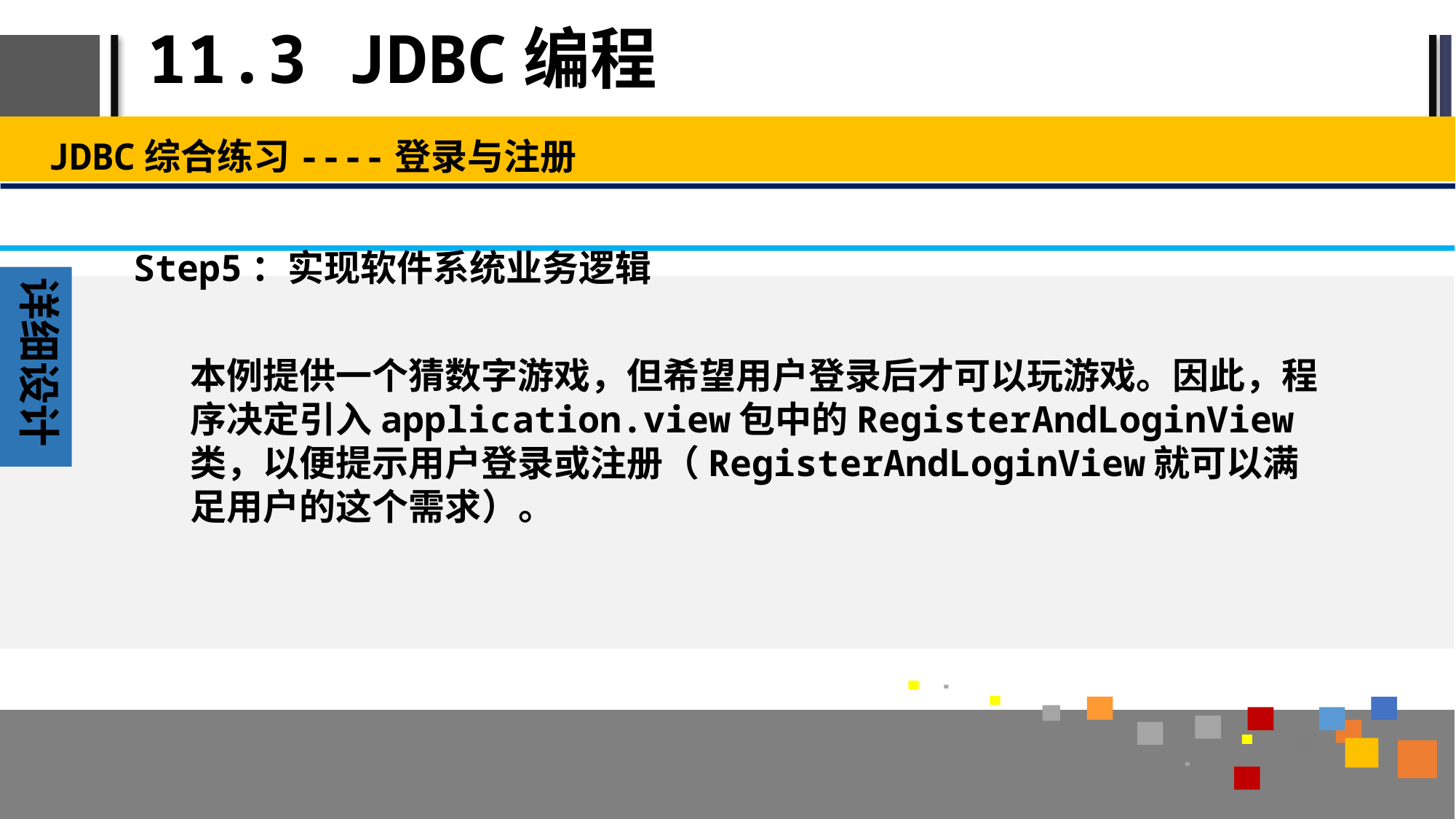

# 11.3 JDBC编程

JDBC综合练习----登录与注册

Step5：实现软件系统业务逻辑

详细设计

本例提供一个猜数字游戏，但希望用户登录后才可以玩游戏。因此，程序决定引入application.view包中的RegisterAndLoginView类，以便提示用户登录或注册（RegisterAndLoginView就可以满足用户的这个需求）。